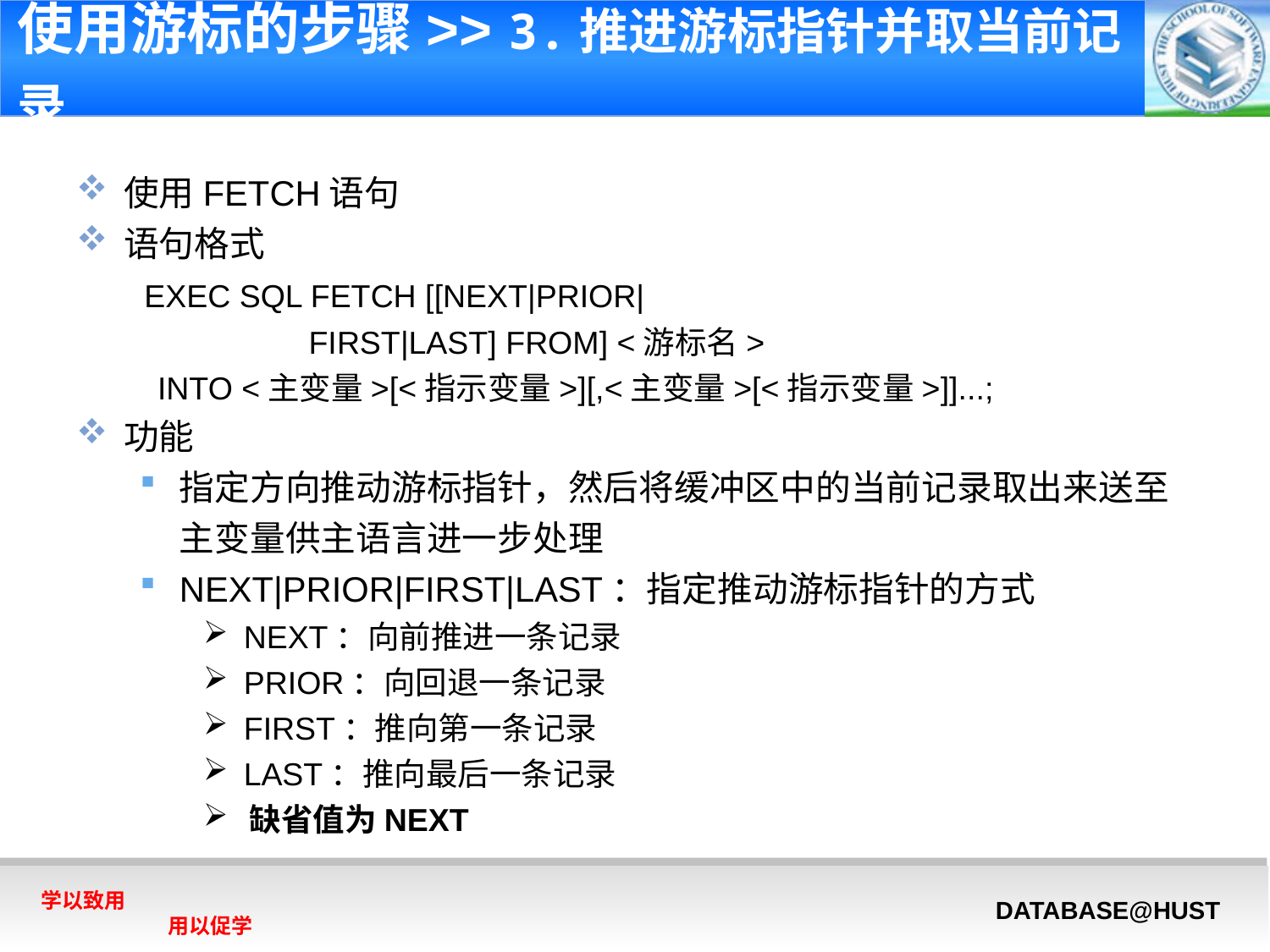

# 使用游标的步骤>> 3.推进游标指针并取当前记录
使用FETCH语句
语句格式
       EXEC SQL FETCH [[NEXT|PRIOR|
                   FIRST|LAST] FROM] <游标名>
  INTO <主变量>[<指示变量>][,<主变量>[<指示变量>]]...;
功能
指定方向推动游标指针，然后将缓冲区中的当前记录取出来送至主变量供主语言进一步处理
NEXT|PRIOR|FIRST|LAST：指定推动游标指针的方式
 NEXT：向前推进一条记录
 PRIOR：向回退一条记录
 FIRST：推向第一条记录
 LAST：推向最后一条记录
 缺省值为NEXT